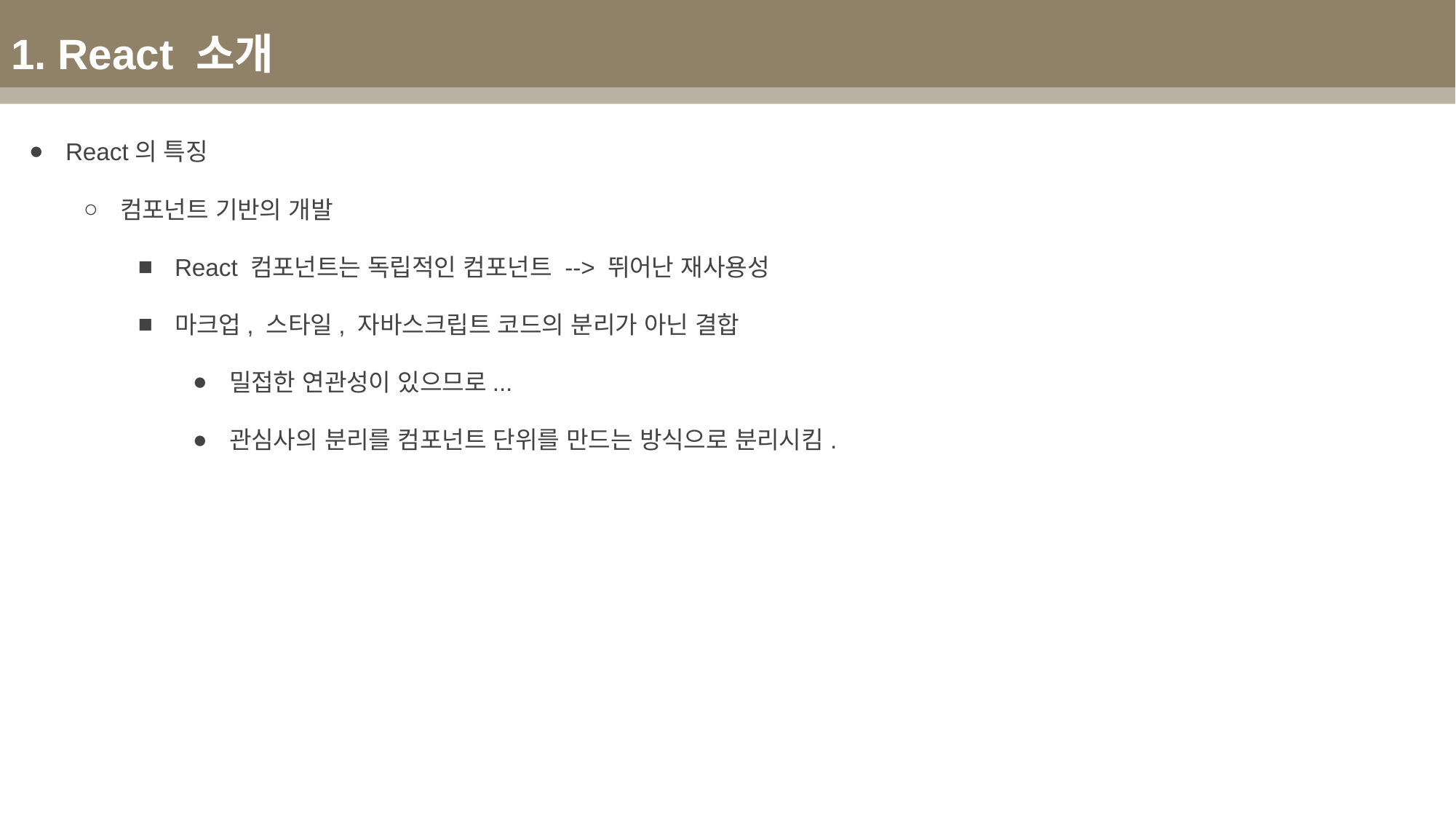

1. React 소개
React의 특징
컴포넌트 기반의 개발
React 컴포넌트는 독립적인 컴포넌트 --> 뛰어난 재사용성
마크업, 스타일, 자바스크립트 코드의 분리가 아닌 결합
밀접한 연관성이 있으므로...
관심사의 분리를 컴포넌트 단위를 만드는 방식으로 분리시킴.